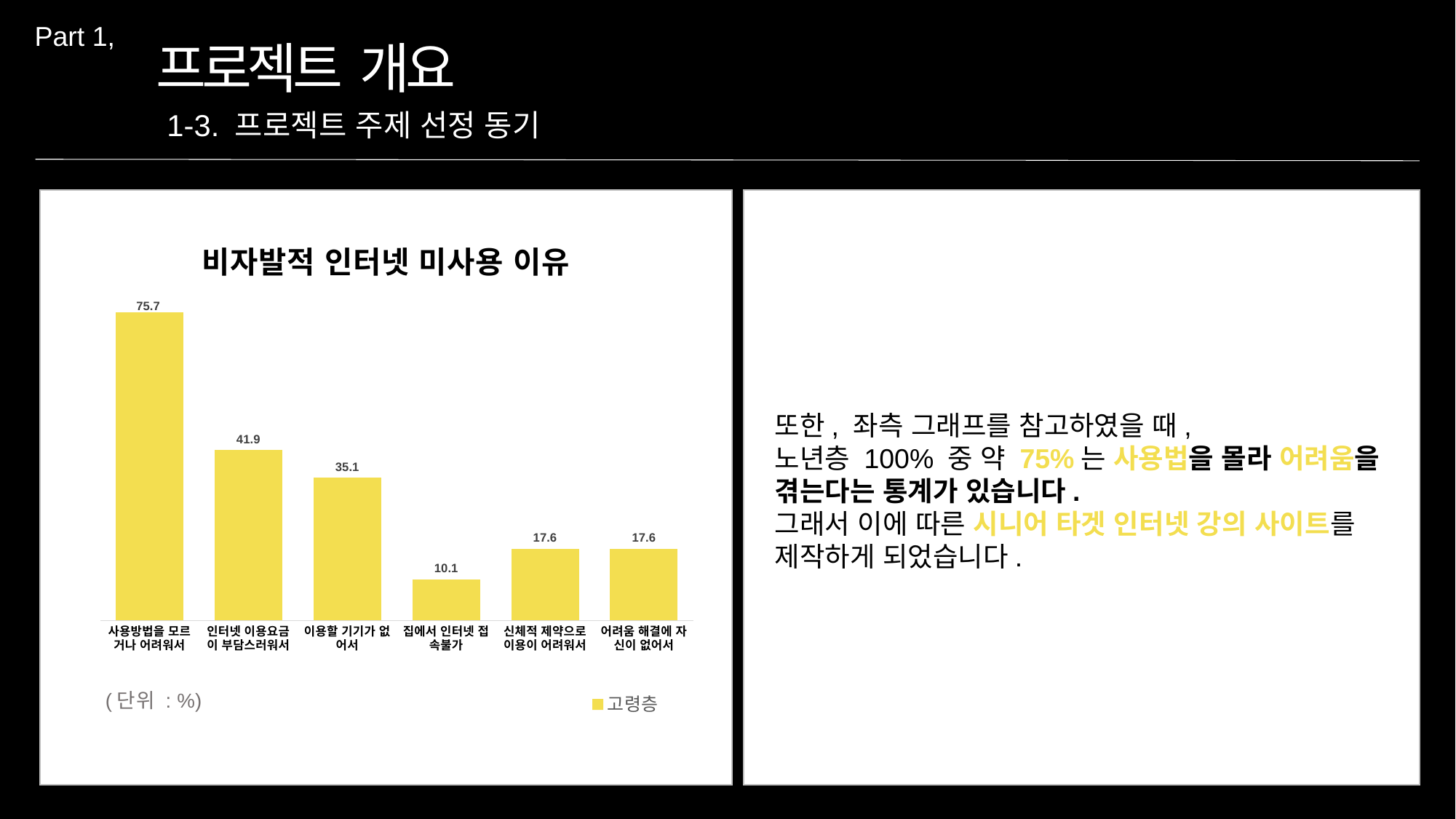

Part 1,
프로젝트  개요
1-3. 프로젝트 주제 선정 동기

### Chart: 비자발적 인터넷 미사용 이유

| Category | 고령층 |
|---|---|
| 사용방법을 모르거나 어려워서 | 75.7 |
| 인터넷 이용요금이 부담스러워서 | 41.9 |
| 이용할 기기가 없어서 | 35.1 |
| 집에서 인터넷 접속불가 | 10.1 |
| 신체적 제약으로 이용이 어려워서 | 17.6 |
| 어려움 해결에 자신이 없어서 | 17.6 |
또한, 좌측 그래프를 참고하였을 때,
노년층 100% 중 약 75%는 사용법을 몰라 어려움을 겪는다는 통계가 있습니다.
그래서 이에 따른 시니어 타겟 인터넷 강의 사이트를 제작하게 되었습니다.